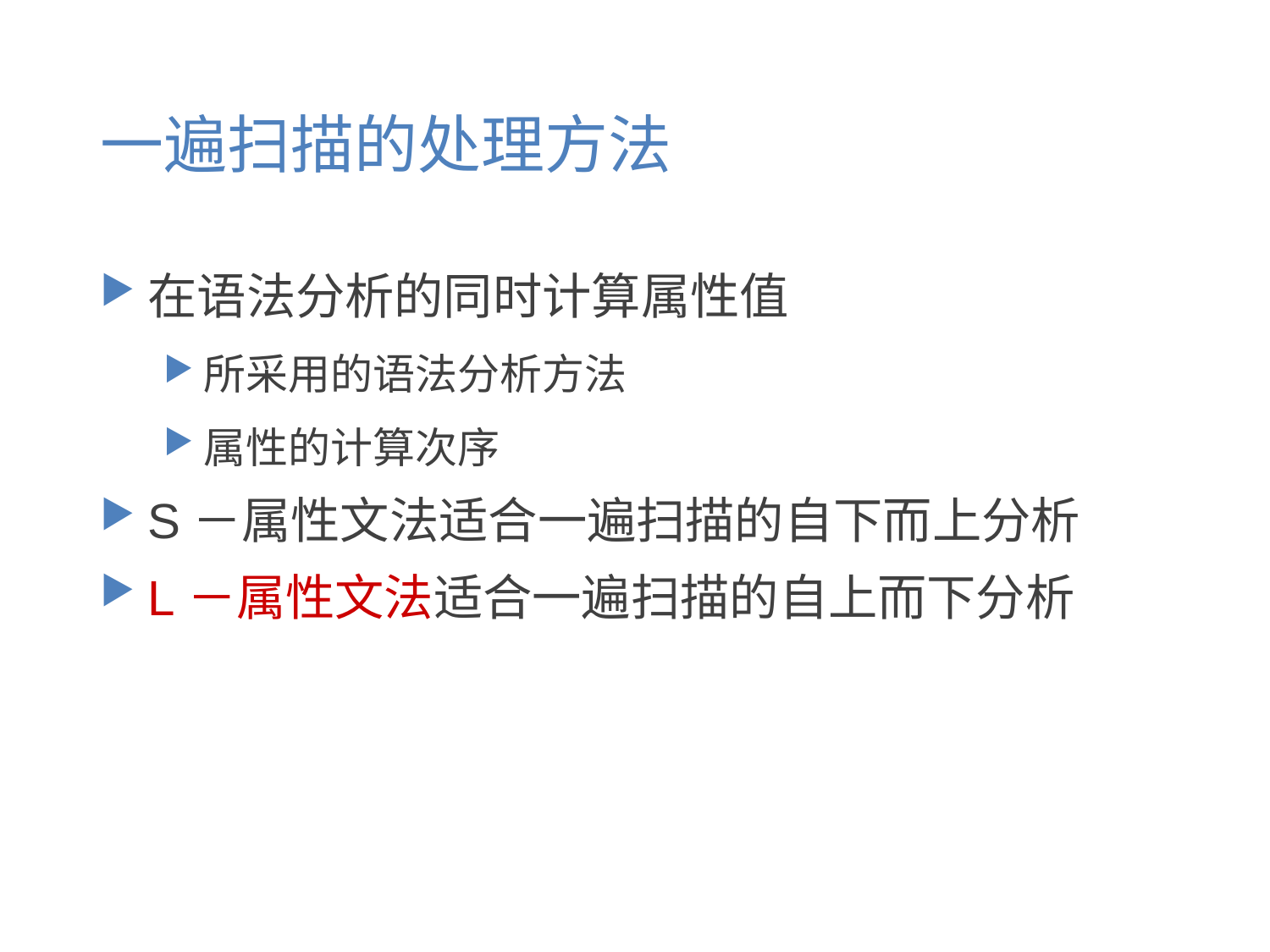

# 一遍扫描的处理方法
在语法分析的同时计算属性值
所采用的语法分析方法
属性的计算次序
S－属性文法适合一遍扫描的自下而上分析
L－属性文法适合一遍扫描的自上而下分析